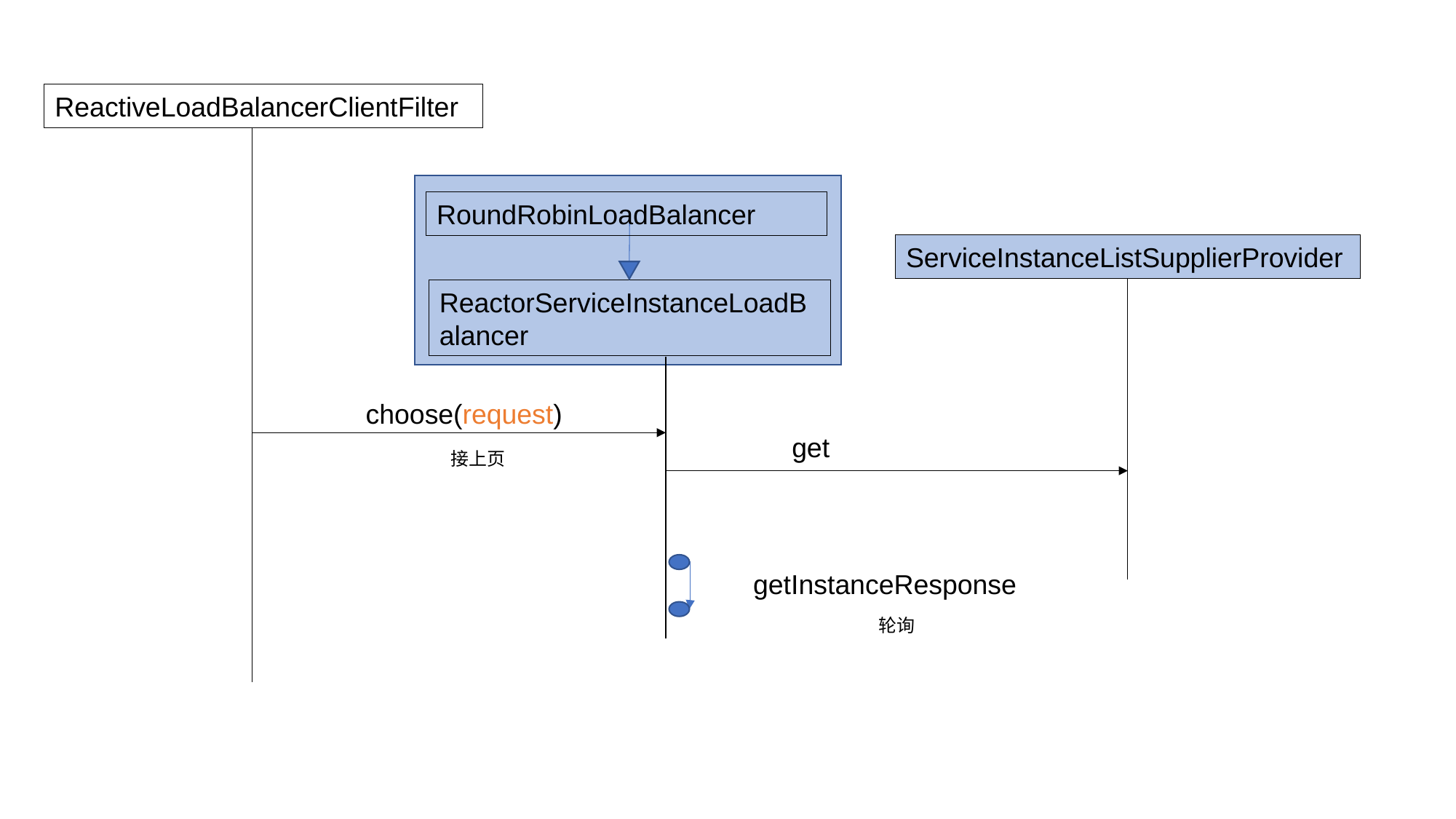

ReactiveLoadBalancerClientFilter

RoundRobinLoadBalancer
ServiceInstanceListSupplierProvider

ReactorServiceInstanceLoadBalancer
choose(request)
get
接上页

getInstanceResponse

轮询